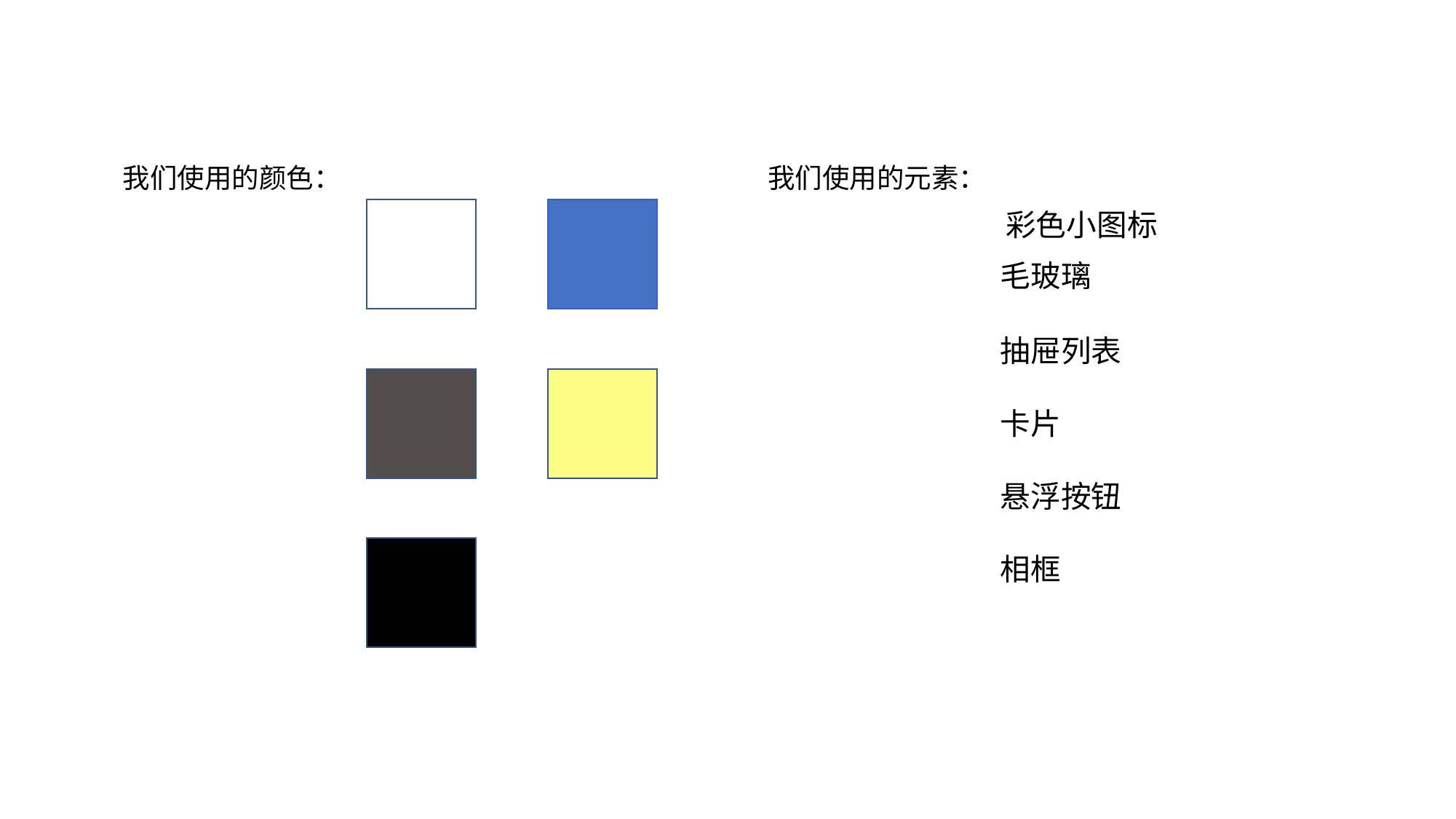

我们使用的颜色：
我们使用的元素：
		 彩色小图标
		 毛玻璃

		 抽屉列表

		 卡片

		 悬浮按钮

		 相框